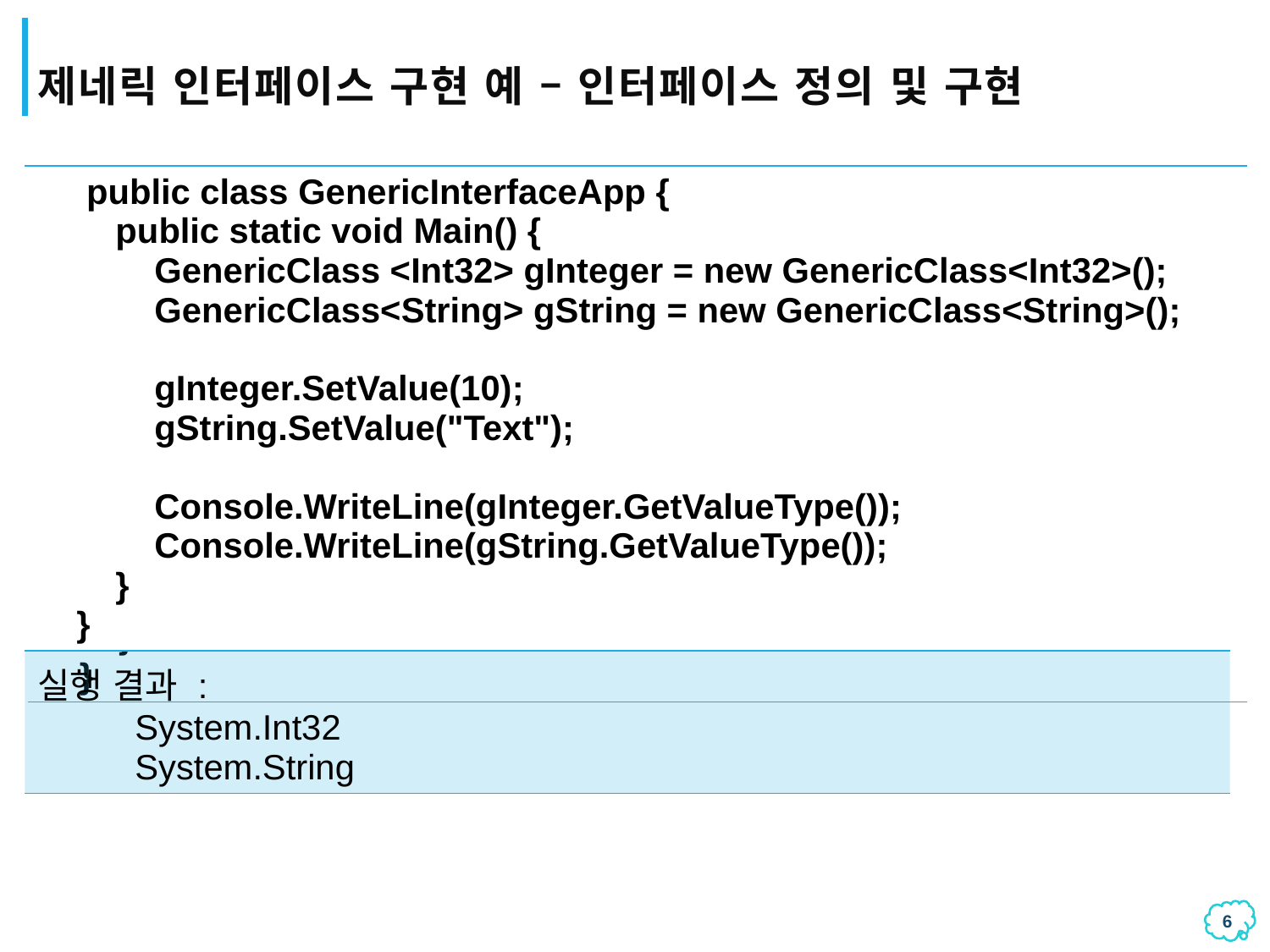

# 제네릭 인터페이스 구현 예 – 인터페이스 정의 및 구현
| public class GenericInterfaceApp { public static void Main() { GenericClass <Int32> gInteger = new GenericClass<Int32>(); GenericClass<String> gString = new GenericClass<String>(); gInteger.SetValue(10); gString.SetValue("Text"); Console.WriteLine(gInteger.GetValueType()); Console.WriteLine(gString.GetValueType()); } } |
| --- |
| 실행 결과 : System.Int32 System.String |
| interface IGenericInterface <T> { void SetValue(T x); string GetValueType(); } class GenericClass<T> : IGenericInterface<T> { private T value; public void SetValue(T x) { value = x; } public String GetValueType(){ return value.GetType().ToString(); //GetType() :자료형 반환 } } |
| --- |
6